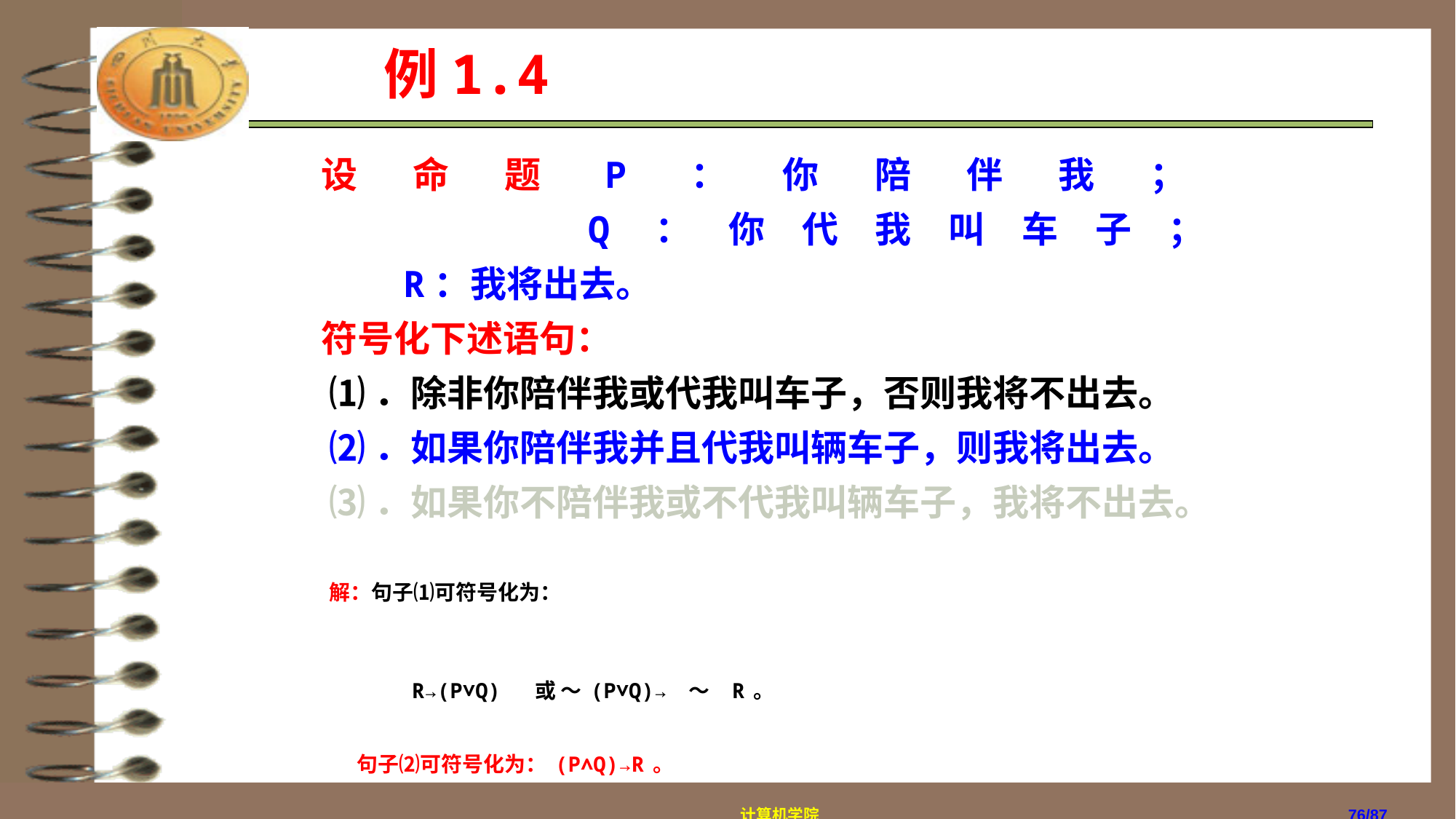

# 例1.4
设命题P：你陪伴我；
    Q：你代我叫车子；
    R：我将出去。
符号化下述语句：
 ⑴．除非你陪伴我或代我叫车子，否则我将不出去。
 ⑵．如果你陪伴我并且代我叫辆车子，则我将出去。
 ⑶．如果你不陪伴我或不代我叫辆车子，我将不出去。
解：句子⑴可符号化为：
       R→(P∨Q)  或 ～(P∨Q)→ ～ R。
    句子⑵可符号化为：(P∧Q)→R。
    句子⑶可符号化为：(～ P∨ ～ Q)→ ～ R。

计算机学院
76/87